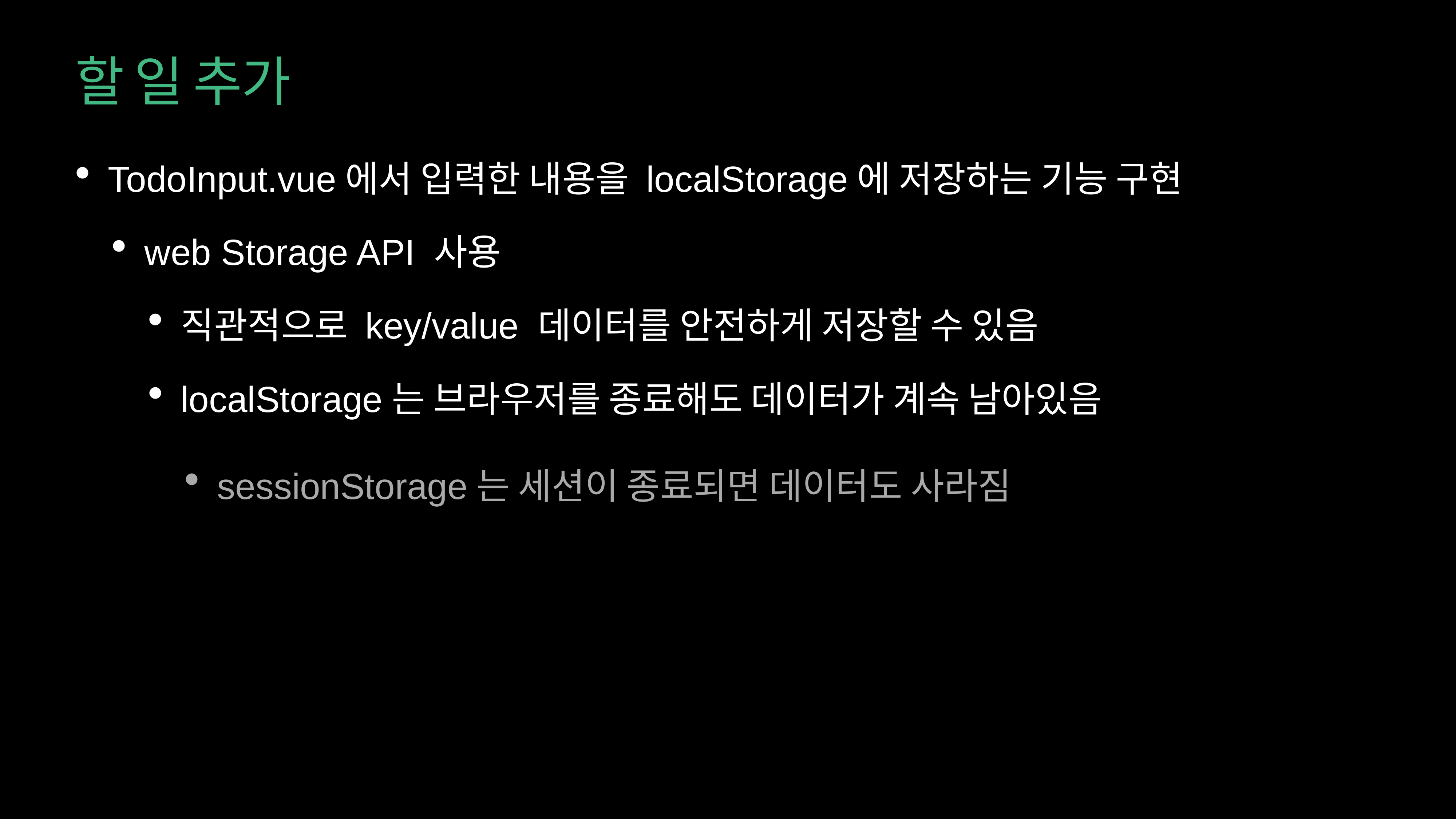

# 할 일 추가
TodoInput.vue에서 입력한 내용을 localStorage에 저장하는 기능 구현
web Storage API 사용
직관적으로 key/value 데이터를 안전하게 저장할 수 있음
localStorage는 브라우저를 종료해도 데이터가 계속 남아있음
sessionStorage는 세션이 종료되면 데이터도 사라짐